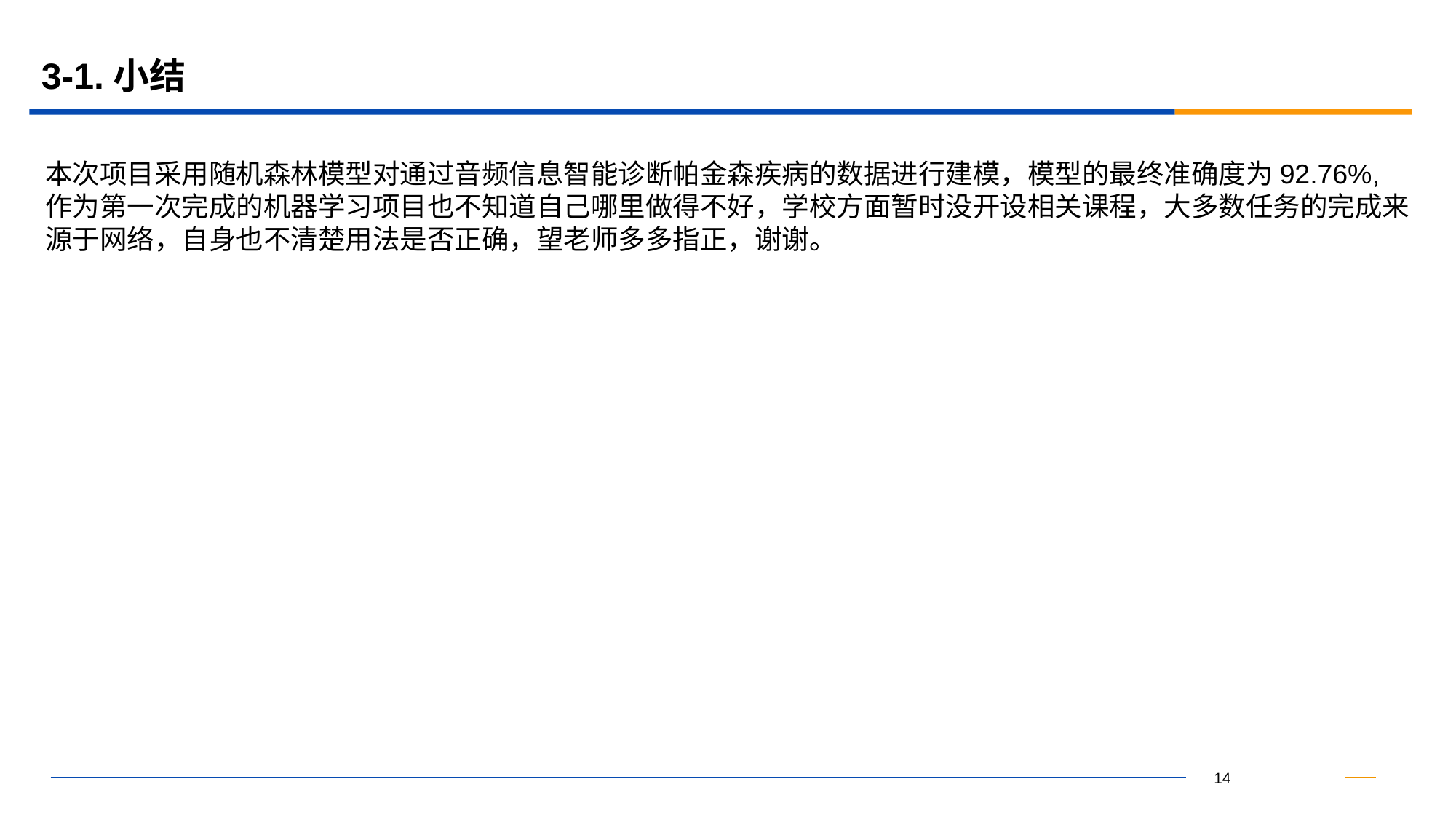

# 3-1.小结
本次项目采用随机森林模型对通过音频信息智能诊断帕金森疾病的数据进行建模，模型的最终准确度为92.76%,作为第一次完成的机器学习项目也不知道自己哪里做得不好，学校方面暂时没开设相关课程，大多数任务的完成来源于网络，自身也不清楚用法是否正确，望老师多多指正，谢谢。